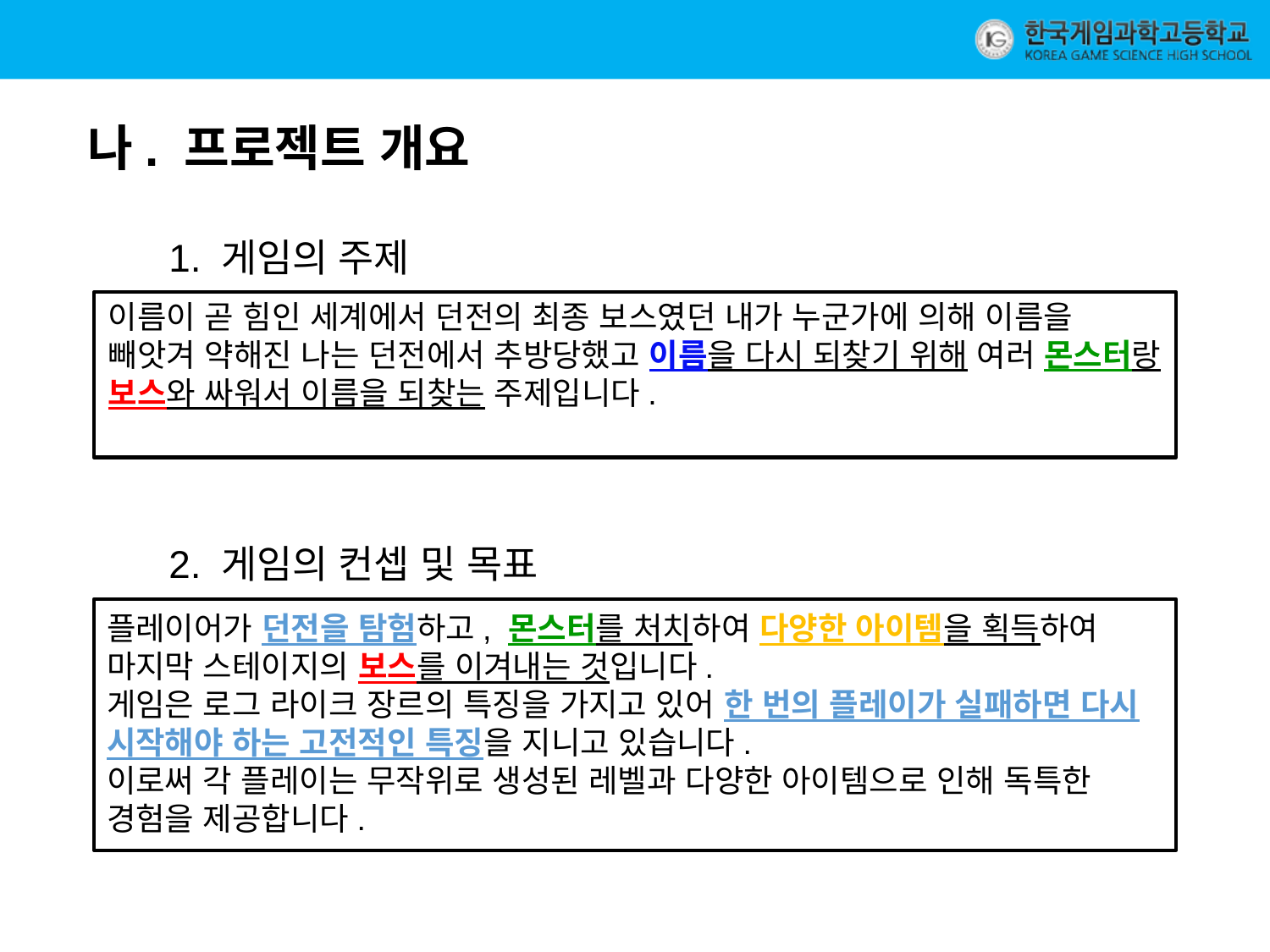

나. 프로젝트 개요
1. 게임의 주제
이름이 곧 힘인 세계에서 던전의 최종 보스였던 내가 누군가에 의해 이름을 빼앗겨 약해진 나는 던전에서 추방당했고 이름을 다시 되찾기 위해 여러 몬스터랑 보스와 싸워서 이름을 되찾는 주제입니다.

2. 게임의 컨셉 및 목표

플레이어가 던전을 탐험하고, 몬스터를 처치하여 다양한 아이템을 획득하여 마지막 스테이지의 보스를 이겨내는 것입니다.
게임은 로그 라이크 장르의 특징을 가지고 있어 한 번의 플레이가 실패하면 다시 시작해야 하는 고전적인 특징을 지니고 있습니다.
이로써 각 플레이는 무작위로 생성된 레벨과 다양한 아이템으로 인해 독특한 경험을 제공합니다.